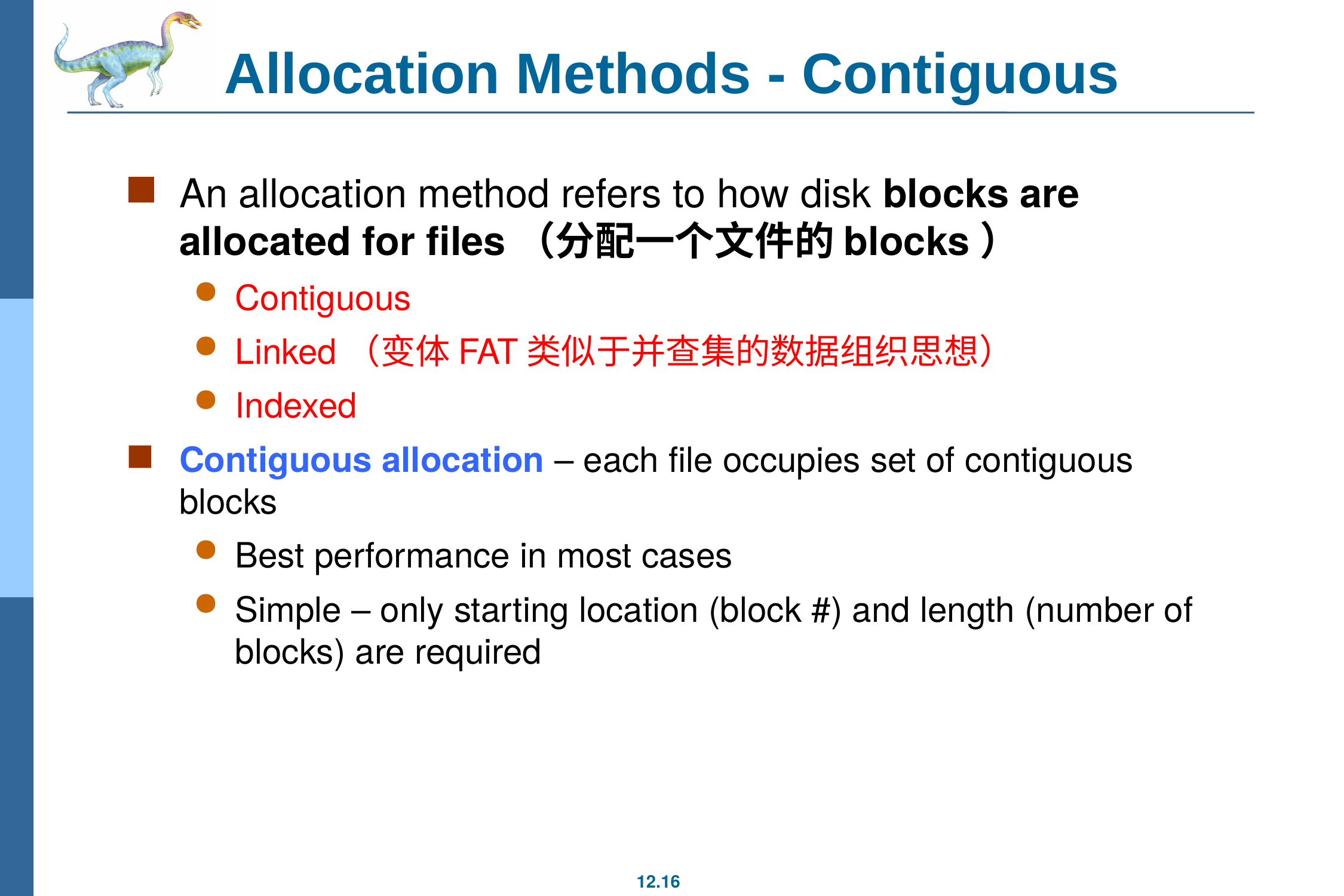

# Allocation Methods - Contiguous
An allocation method refers to how disk blocks are allocated for files（分配一个文件的blocks）
Contiguous
Linked（变体FAT类似于并查集的数据组织思想）
Indexed
Contiguous allocation – each file occupies set of contiguous blocks
Best performance in most cases
Simple – only starting location (block #) and length (number of blocks) are required